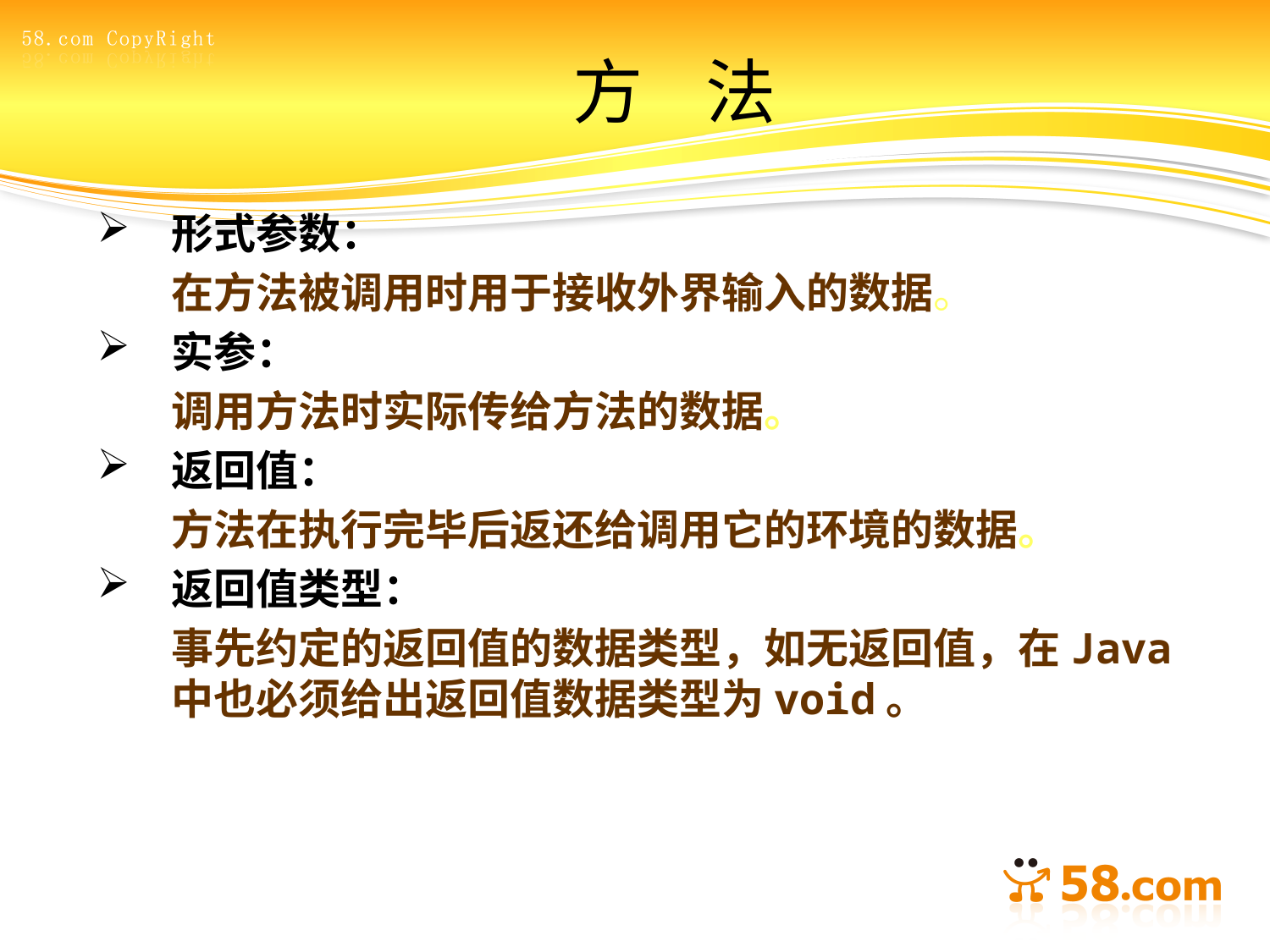

# 方    法
形式参数：
	在方法被调用时用于接收外界输入的数据。
实参：
	调用方法时实际传给方法的数据。
返回值：
	方法在执行完毕后返还给调用它的环境的数据。
返回值类型：
	事先约定的返回值的数据类型，如无返回值，在Java中也必须给出返回值数据类型为void。